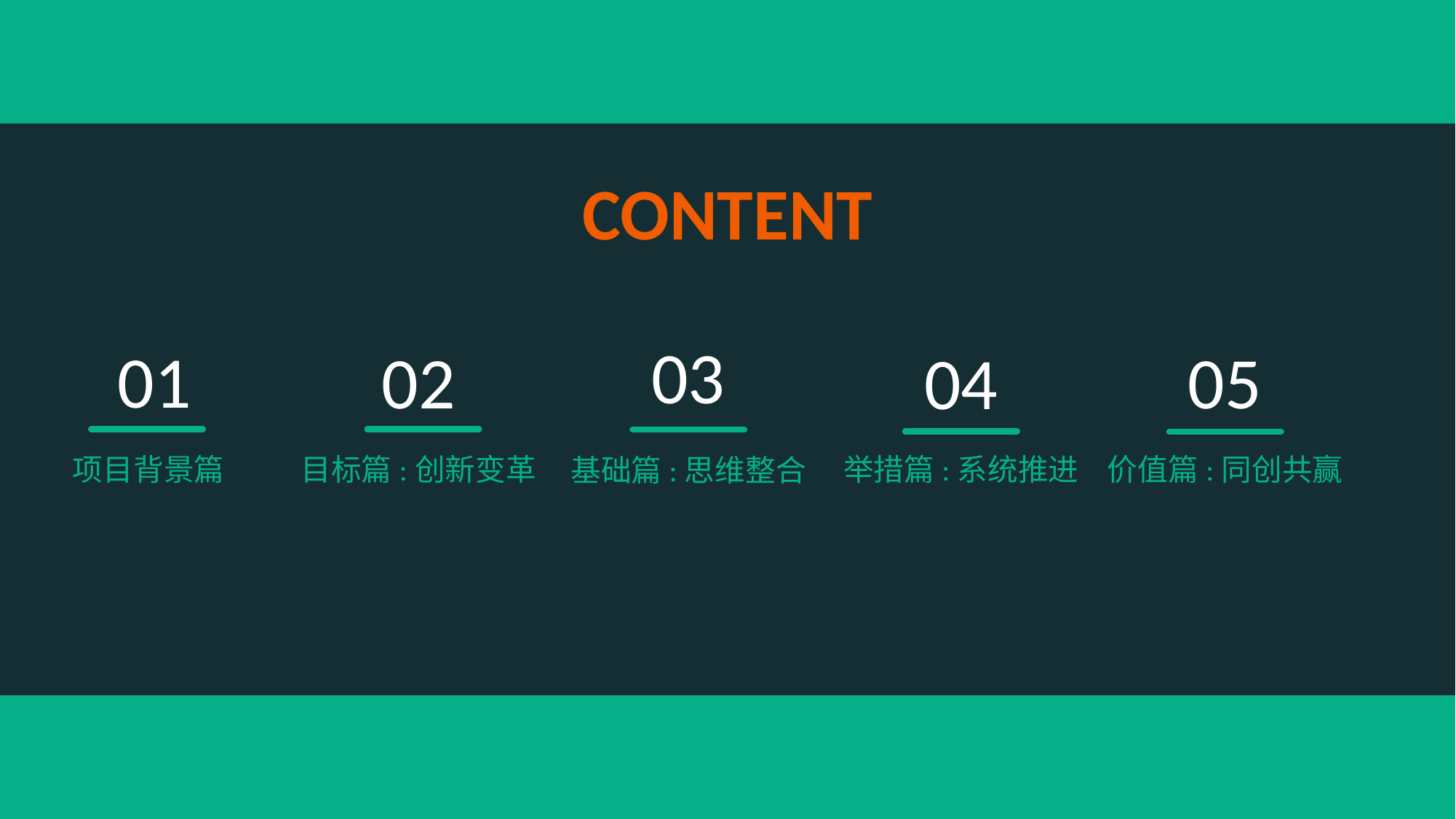

CONTENT
03
01
02
05
04
项目背景篇
目标篇:创新变革
举措篇:系统推进
价值篇:同创共赢
基础篇:思维整合